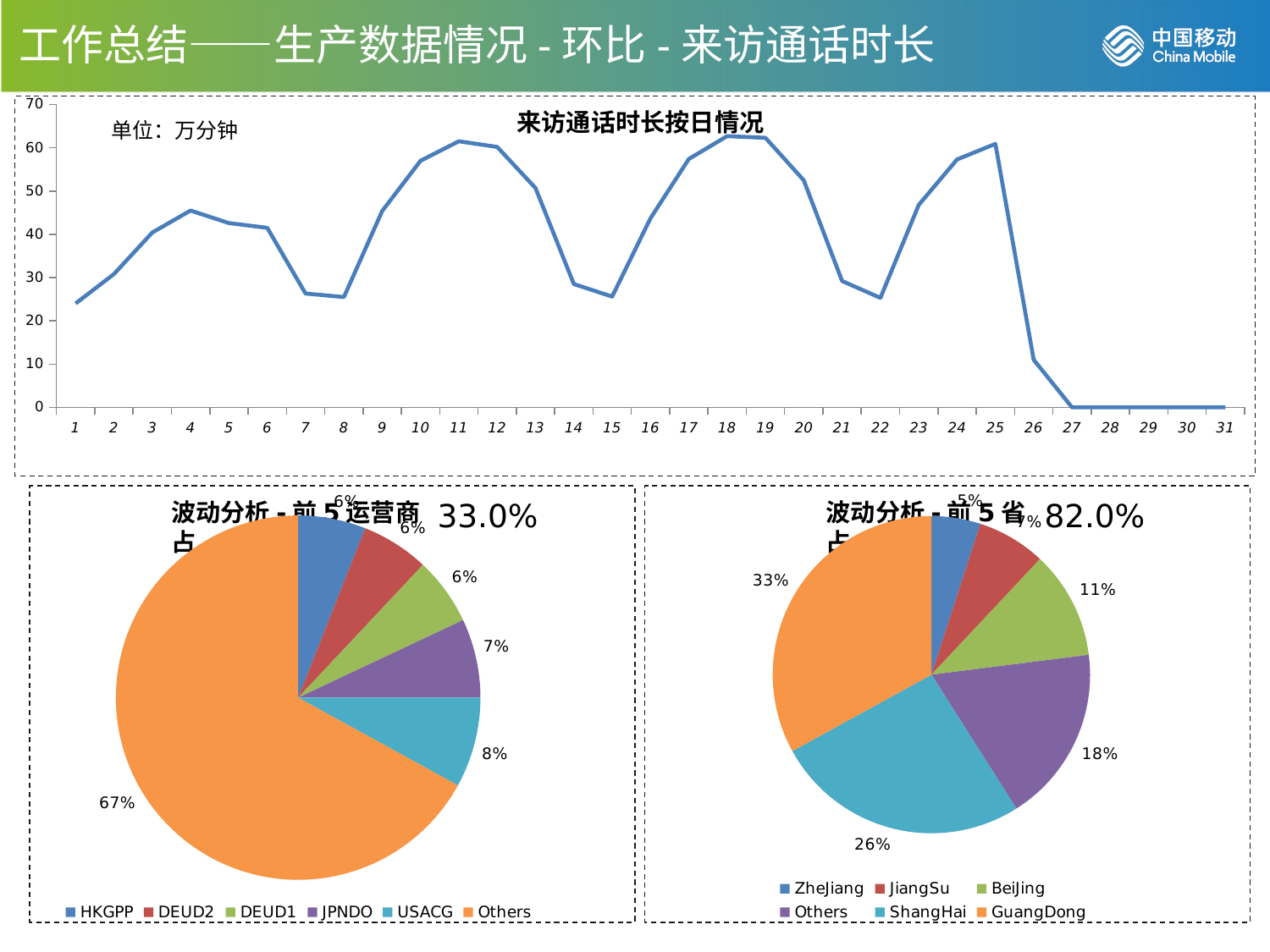

工作总结——生产数据情况-环比-来访通话时长

### Chart

| Category |  |
|---|---|
| 1 | 24.0 |
| 2 | 30.8 |
| 3 | 40.4 |
| 4 | 45.5 |
| 5 | 42.6 |
| 6 | 41.5 |
| 7 | 26.3 |
| 8 | 25.5 |
| 9 | 45.4 |
| 10 | 57.0 |
| 11 | 61.5 |
| 12 | 60.2 |
| 13 | 50.7 |
| 14 | 28.5 |
| 15 | 25.6 |
| 16 | 43.7 |
| 17 | 57.4 |
| 18 | 62.7 |
| 19 | 62.3 |
| 20 | 52.5 |
| 21 | 29.2 |
| 22 | 25.3 |
| 23 | 46.8 |
| 24 | 57.3 |
| 25 | 60.9 |
| 26 | 11.0 |
| 27 | 0.0 |
| 28 | 0.0 |
| 29 | 0.0 |
| 30 | 0.0 |
| 31 | 0.0 |
来访通话时长按日情况
单位：万分钟

### Chart

| Category |  |
|---|---|
| HKGPP | 0.06 |
| DEUD2 | 0.06 |
| DEUD1 | 0.06 |
| JPNDO | 0.07 |
| USACG | 0.08 |
| Others | 0.67 |

### Chart

| Category |  |
|---|---|
| ZheJiang | 0.05 |
| JiangSu | 0.07 |
| BeiJing | 0.11 |
| Others | 0.18 |
| ShangHai | 0.26 |
| GuangDong | 0.33 |
33.0%
82.0%